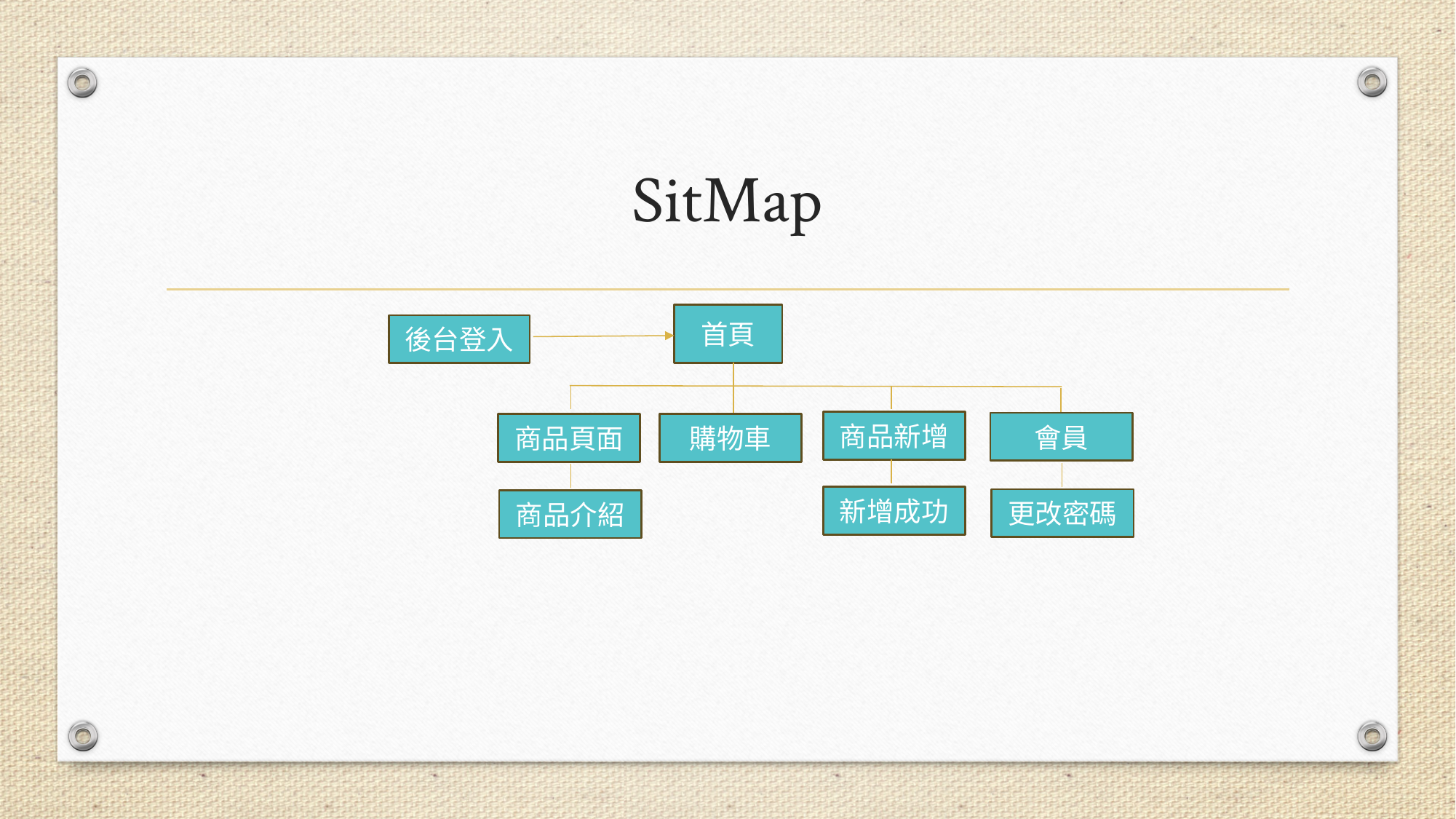

# SitMap
首頁

後台登入
商品新增
會員
商品頁面
購物車
新增成功
更改密碼
商品介紹